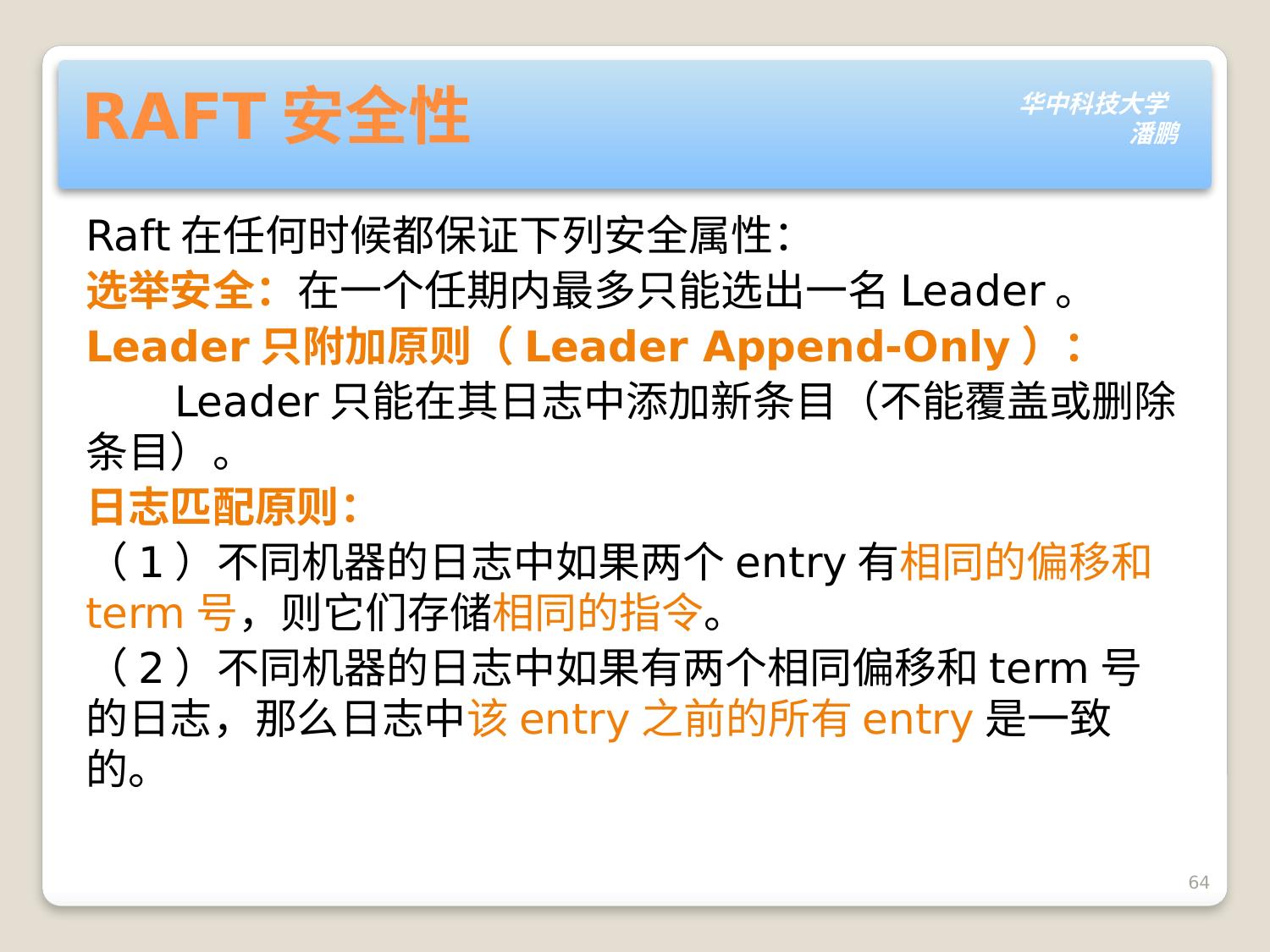

# RAFT安全性
Raft在任何时候都保证下列安全属性：
选举安全：在一个任期内最多只能选出一名Leader。
Leader只附加原则（Leader Append-Only）：
      Leader只能在其日志中添加新条目（不能覆盖或删除条目）。
日志匹配原则：
（1）不同机器的日志中如果两个entry有相同的偏移和term号，则它们存储相同的指令。
（2）不同机器的日志中如果有两个相同偏移和term号的日志，那么日志中该entry之前的所有entry是一致的。
64